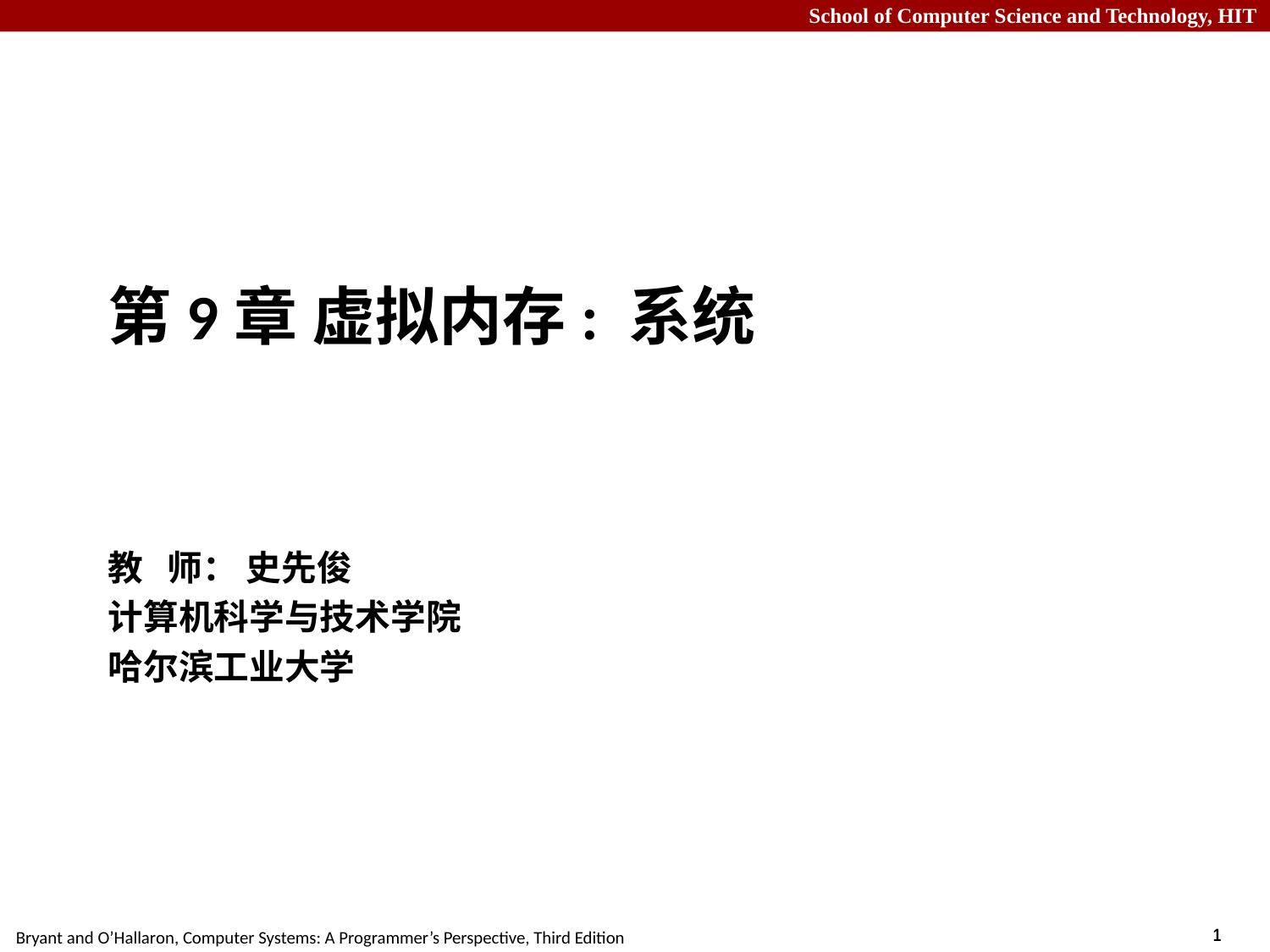

# 第9章 虚拟内存: 系统
教   师： 史先俊
计算机科学与技术学院
哈尔滨工业大学